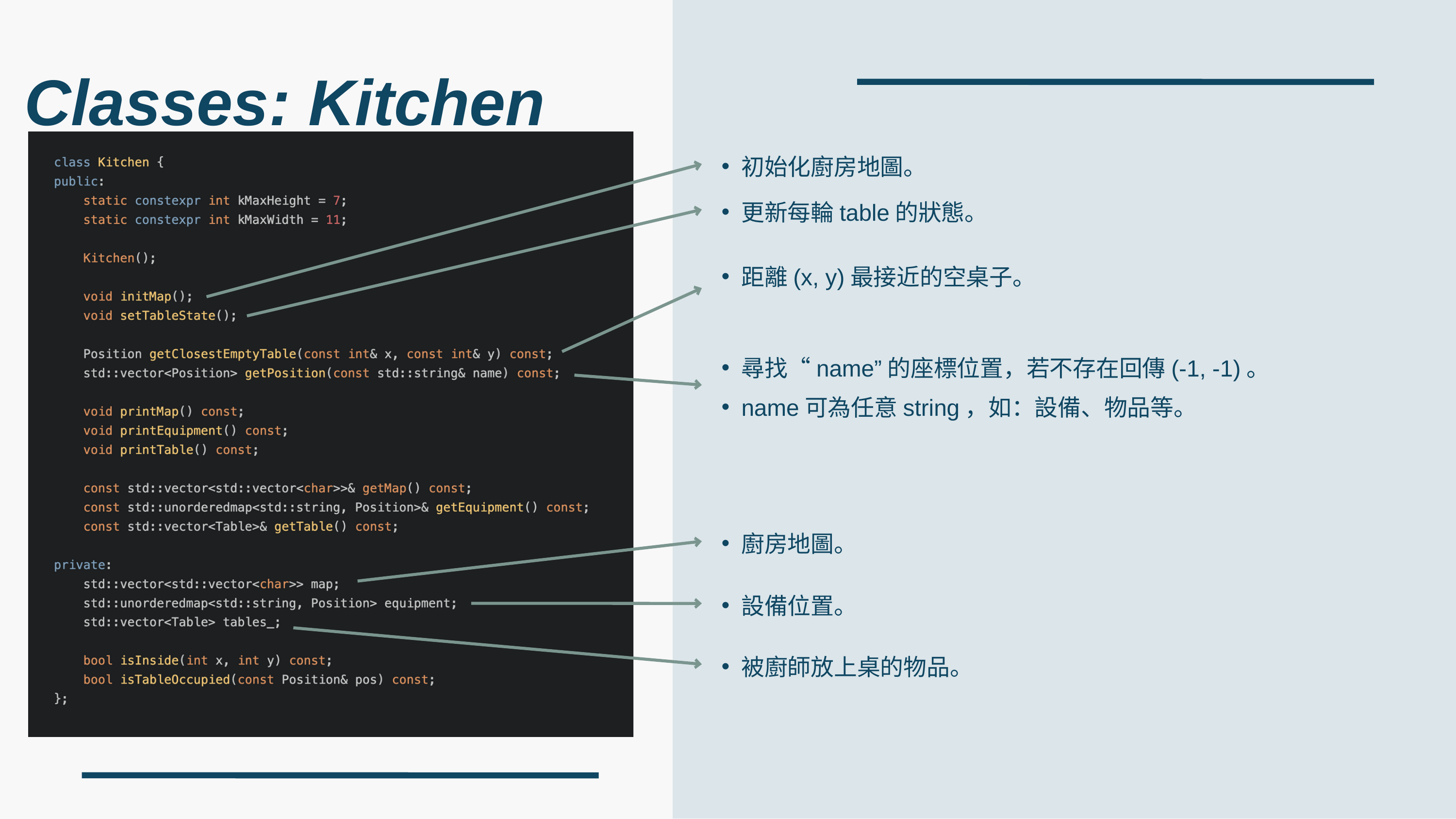

Classes: Kitchen

初始化廚房地圖。

更新每輪table的狀態。

距離(x, y)最接近的空桌子。

尋找“name”的座標位置，若不存在回傳(-1, -1)。
name可為任意string，如：設備、物品等。

廚房地圖。

設備位置。

被廚師放上桌的物品。